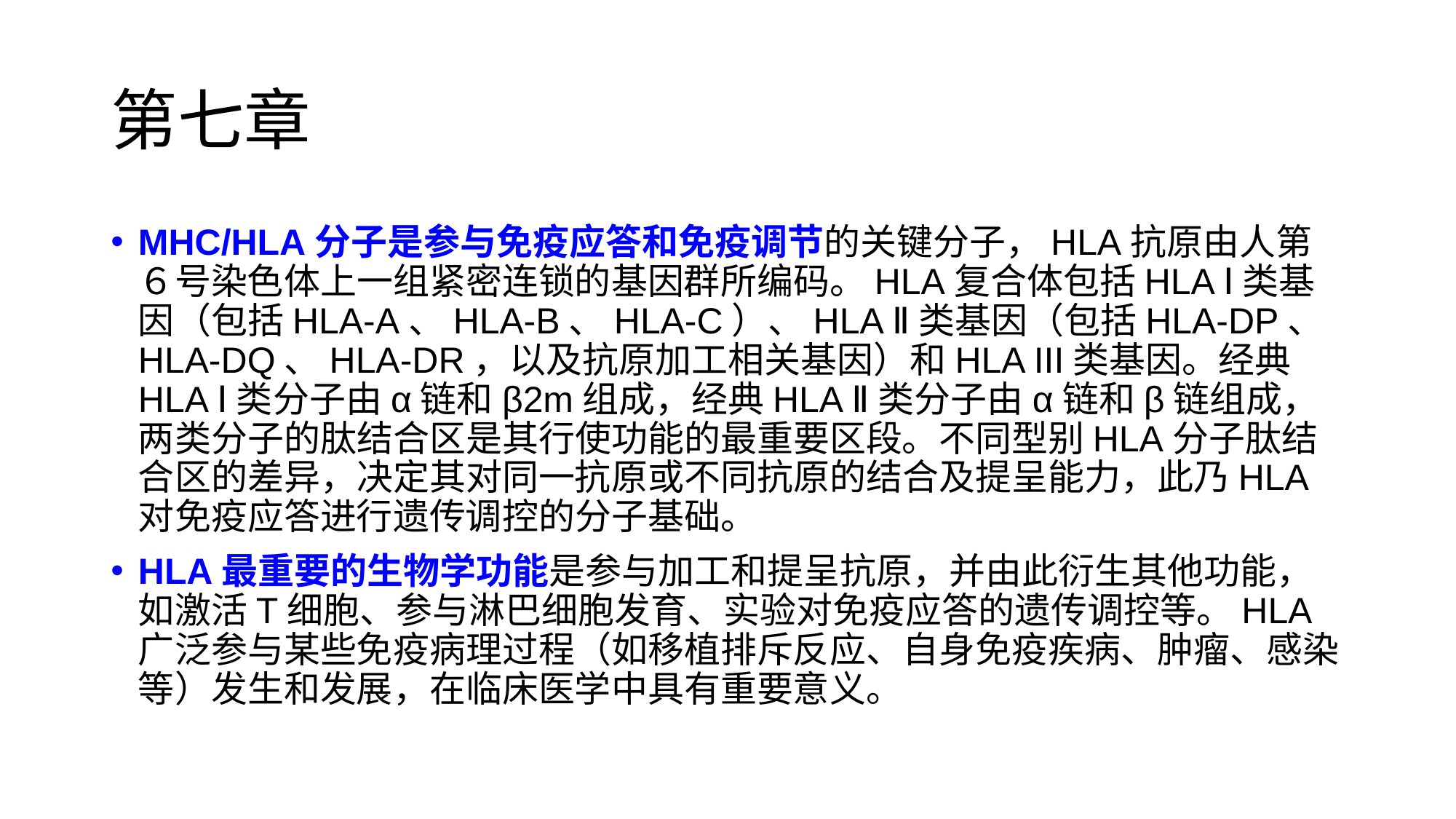

# 第七章
MHC/HLA分子是参与免疫应答和免疫调节的关键分子，HLA抗原由人第６号染色体上一组紧密连锁的基因群所编码。HLA复合体包括HLA Ⅰ类基因（包括HLA‐A、HLA‐B、HLA‐C）、HLA Ⅱ类基因（包括HLA‐DP、HLA‐DQ、HLA‐DR，以及抗原加工相关基因）和HLA III类基因。经典HLA Ⅰ类分子由α链和β2m组成，经典HLA Ⅱ类分子由α链和β链组成，两类分子的肽结合区是其行使功能的最重要区段。不同型别HLA分子肽结合区的差异，决定其对同一抗原或不同抗原的结合及提呈能力，此乃HLA对免疫应答进行遗传调控的分子基础。
HLA最重要的生物学功能是参与加工和提呈抗原，并由此衍生其他功能，如激活T细胞、参与淋巴细胞发育、实验对免疫应答的遗传调控等。HLA广泛参与某些免疫病理过程（如移植排斥反应、自身免疫疾病、肿瘤、感染等）发生和发展，在临床医学中具有重要意义。